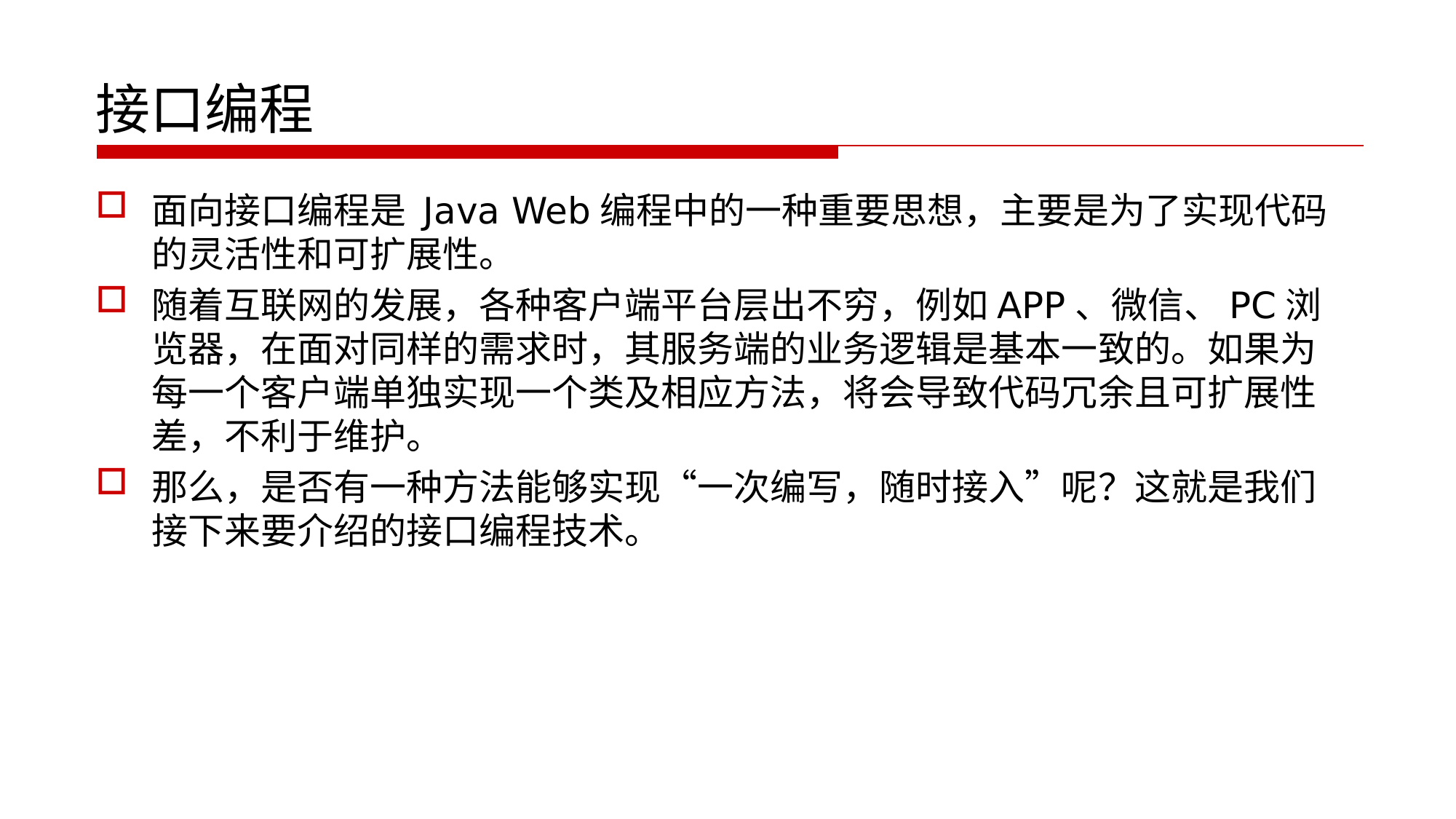

# 接口编程
面向接口编程是 Java Web编程中的一种重要思想，主要是为了实现代码的灵活性和可扩展性。
随着互联网的发展，各种客户端平台层出不穷，例如APP、微信、PC浏览器，在面对同样的需求时，其服务端的业务逻辑是基本一致的。如果为每一个客户端单独实现一个类及相应方法，将会导致代码冗余且可扩展性差，不利于维护。
那么，是否有一种方法能够实现“一次编写，随时接入”呢？这就是我们接下来要介绍的接口编程技术。